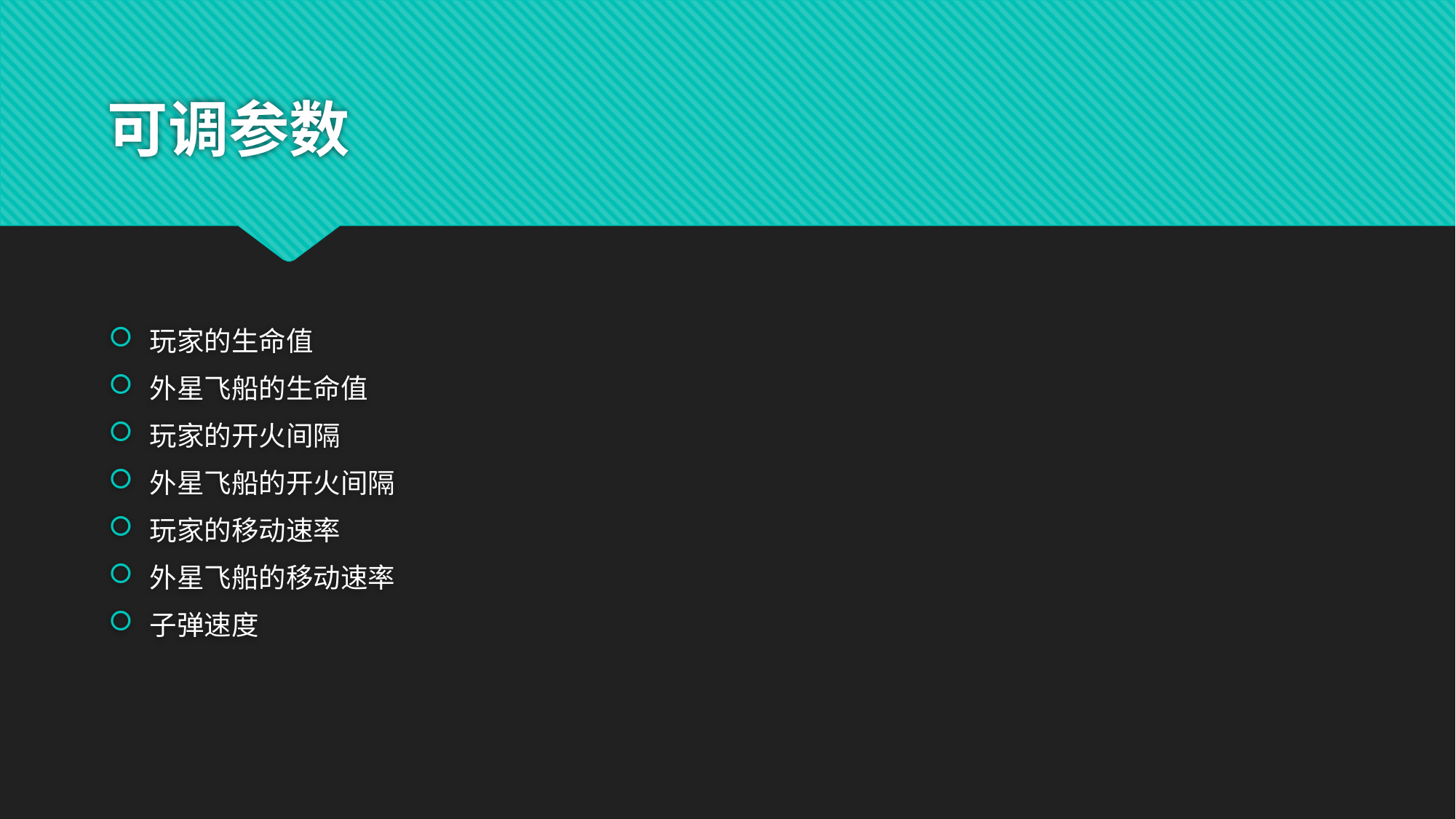

# 可调参数
玩家的生命值
外星飞船的生命值
玩家的开火间隔
外星飞船的开火间隔
玩家的移动速率
外星飞船的移动速率
子弹速度